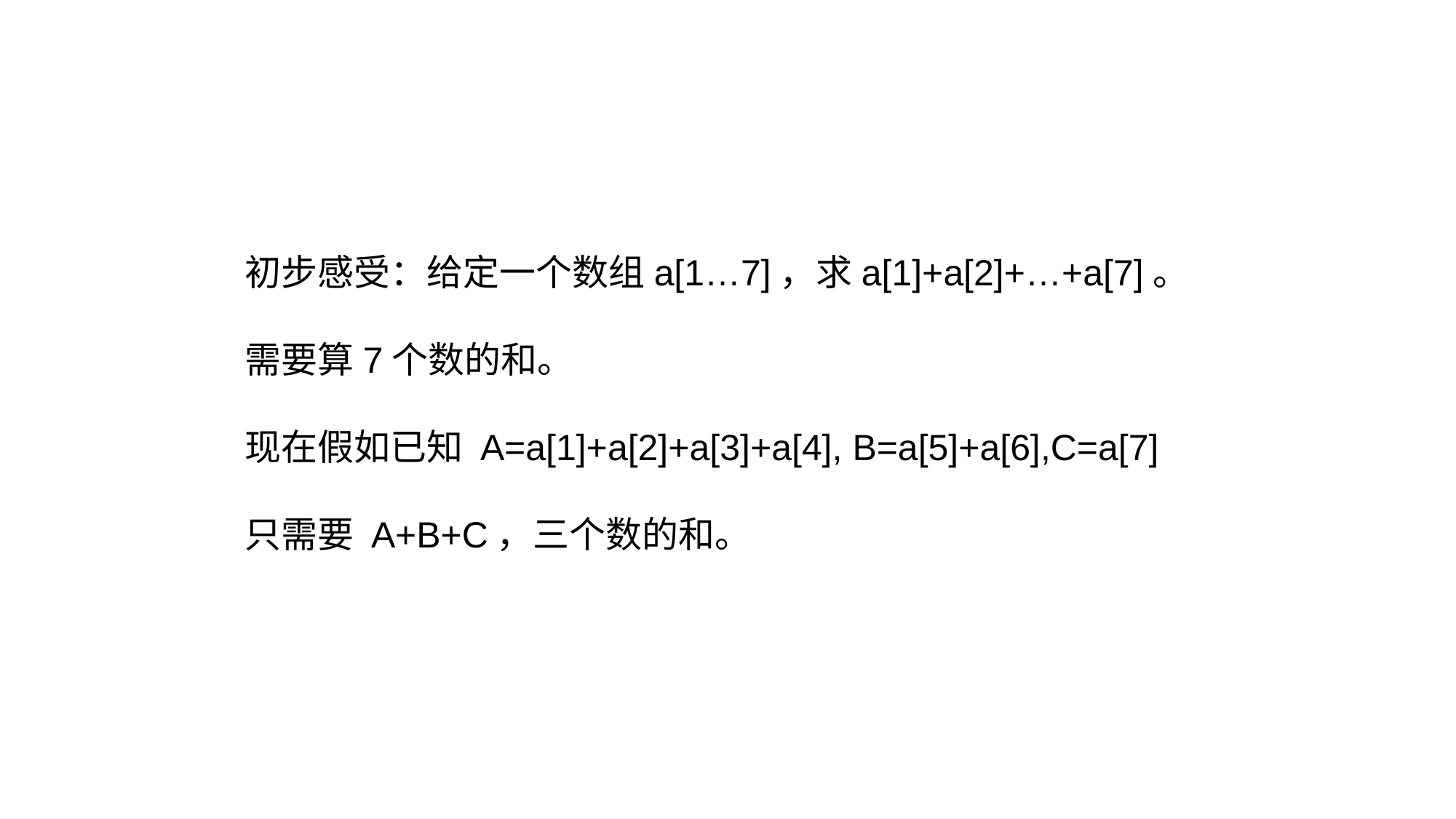

初步感受：给定一个数组a[1…7]，求a[1]+a[2]+…+a[7]。
需要算7个数的和。

现在假如已知 A=a[1]+a[2]+a[3]+a[4], B=a[5]+a[6],C=a[7]

只需要 A+B+C，三个数的和。